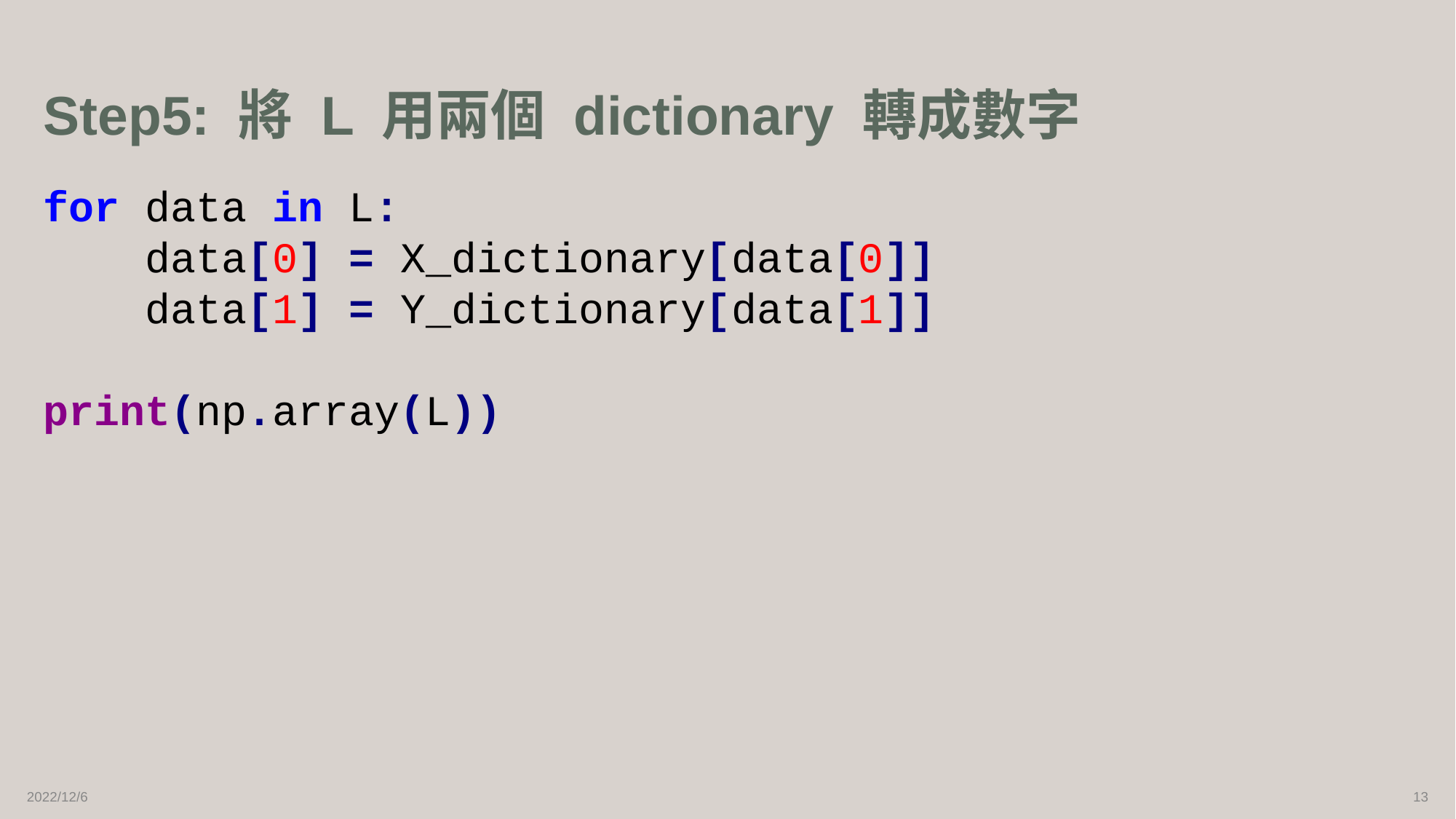

# Step5: 將 L 用兩個 dictionary 轉成數字
for data in L:
    data[0] = X_dictionary[data[0]]
    data[1] = Y_dictionary[data[1]]

print(np.array(L))
2022/12/6
13